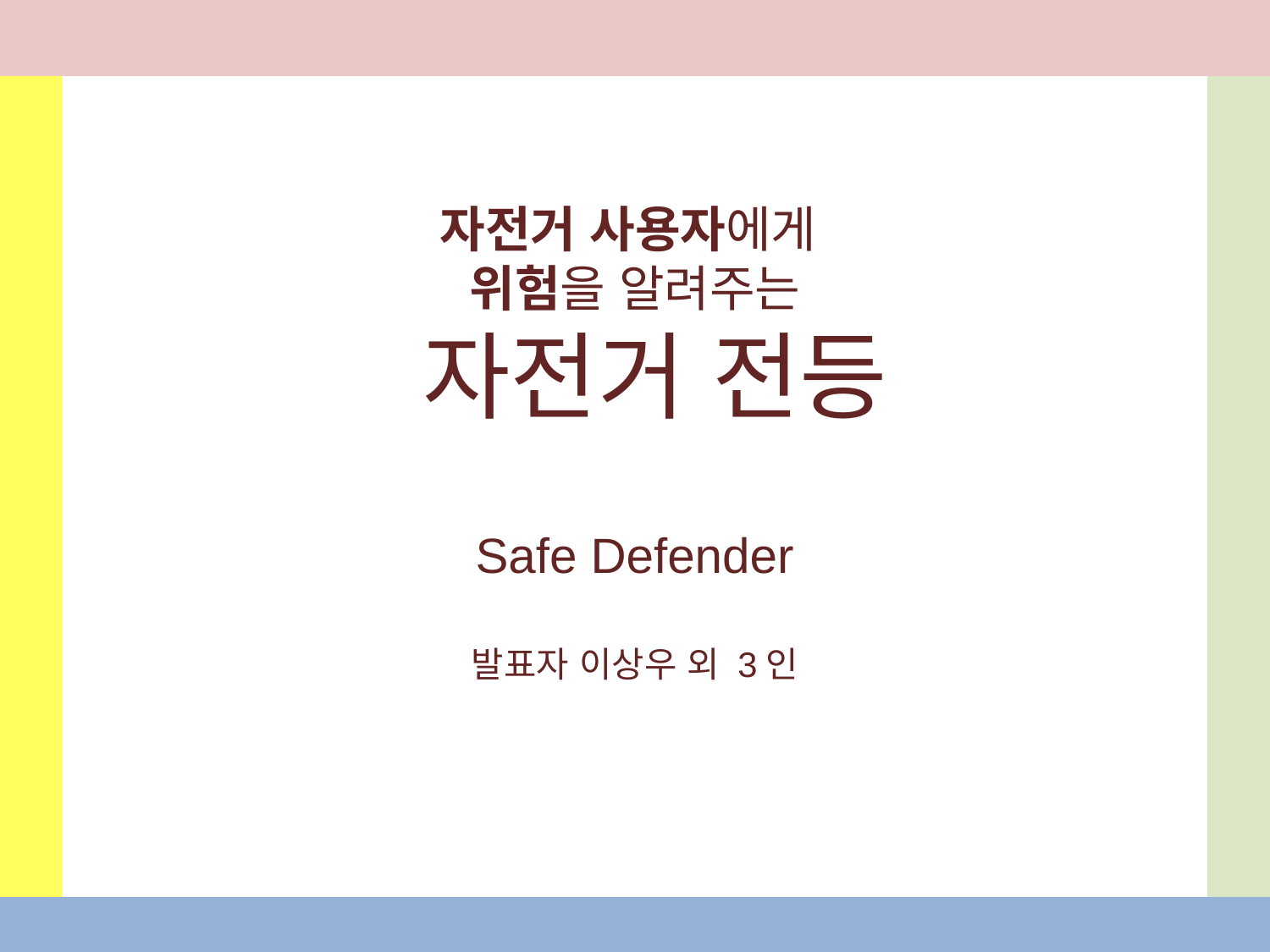

자전거 사용자에게
위험을 알려주는
 자전거 전등

Safe Defender

발표자 이상우 외 3인